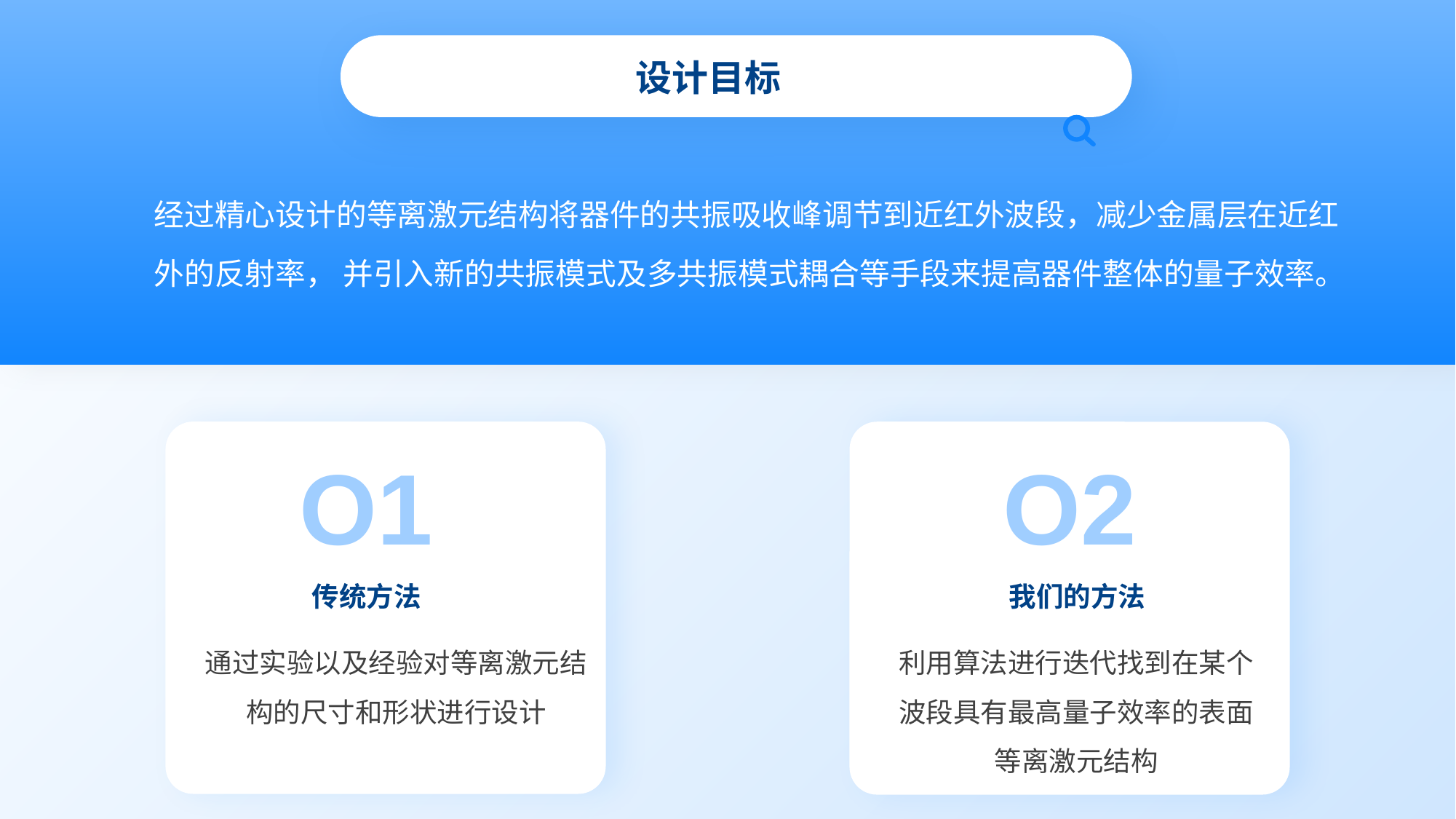

设计目标

经过精心设计的等离激元结构将器件的共振吸收峰调节到近红外波段，减少金属层在近红外的反射率， 并引入新的共振模式及多共振模式耦合等手段来提高器件整体的量子效率。

O1
O2
传统方法
我们的方法
通过实验以及经验对等离激元结构的尺寸和形状进行设计
利用算法进行迭代找到在某个波段具有最高量子效率的表面等离激元结构